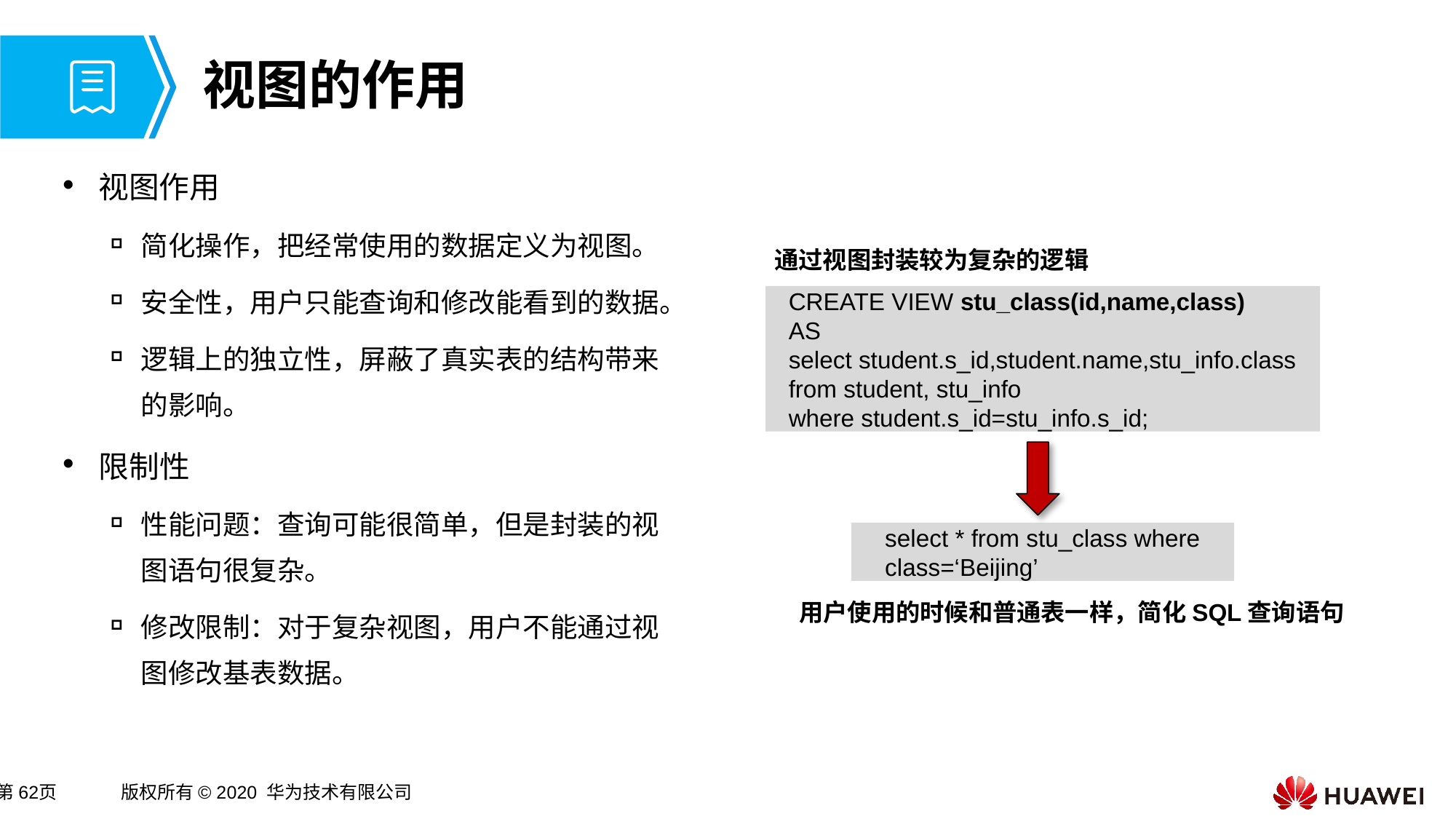

# 视图的作用
视图作用
简化操作，把经常使用的数据定义为视图。
安全性，用户只能查询和修改能看到的数据。
逻辑上的独立性，屏蔽了真实表的结构带来的影响。
限制性
性能问题：查询可能很简单，但是封装的视图语句很复杂。
修改限制：对于复杂视图，用户不能通过视图修改基表数据。
通过视图封装较为复杂的逻辑
CREATE VIEW stu_class(id,name,class)
AS
select student.s_id,student.name,stu_info.class
from student, stu_info
where student.s_id=stu_info.s_id;

select * from stu_class where class=‘Beijing’
用户使用的时候和普通表一样，简化SQL查询语句